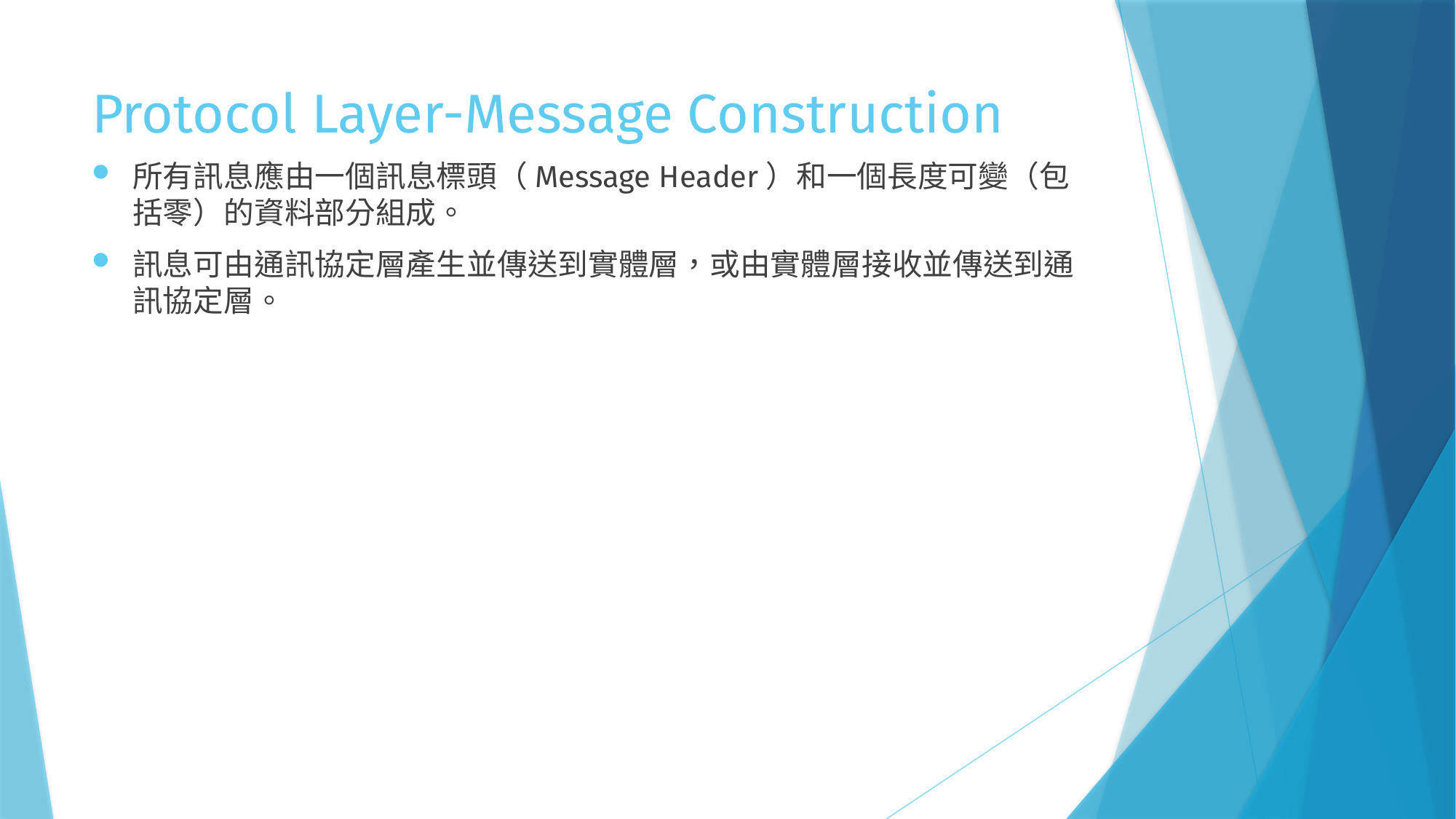

# Protocol Layer-Message Construction
所有訊息應由一個訊息標頭（Message Header）和一個長度可變（包括零）的資料部分組成。
訊息可由通訊協定層產生並傳送到實體層，或由實體層接收並傳送到通訊協定層。